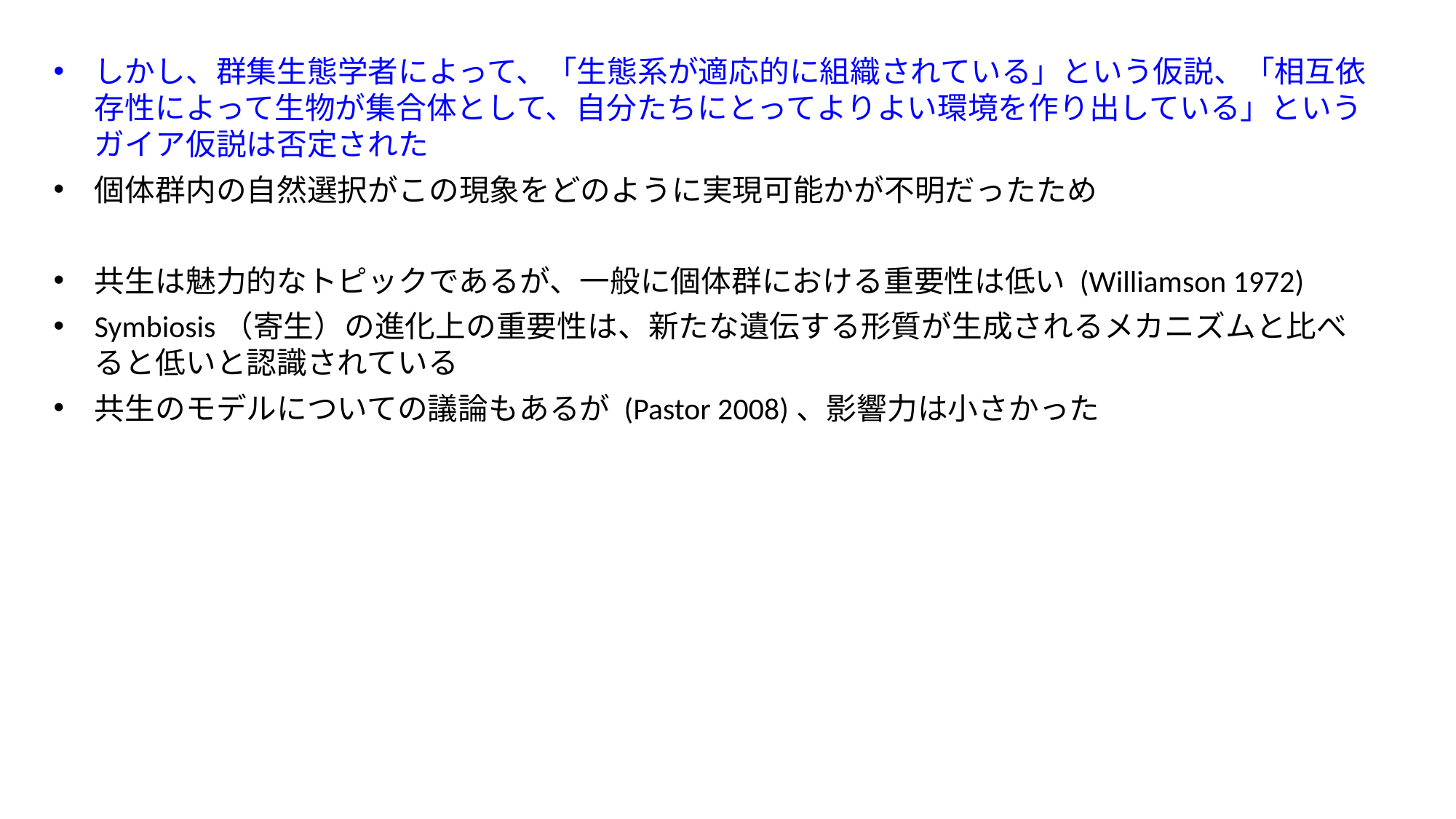

しかし、群集生態学者によって、「生態系が適応的に組織されている」という仮説、「相互依存性によって生物が集合体として、自分たちにとってよりよい環境を作り出している」というガイア仮説は否定された
個体群内の自然選択がこの現象をどのように実現可能かが不明だったため

共生は魅力的なトピックであるが、一般に個体群における重要性は低い (Williamson 1972)
Symbiosis（寄生）の進化上の重要性は、新たな遺伝する形質が生成されるメカニズムと比べると低いと認識されている
共生のモデルについての議論もあるが (Pastor 2008)、影響力は小さかった